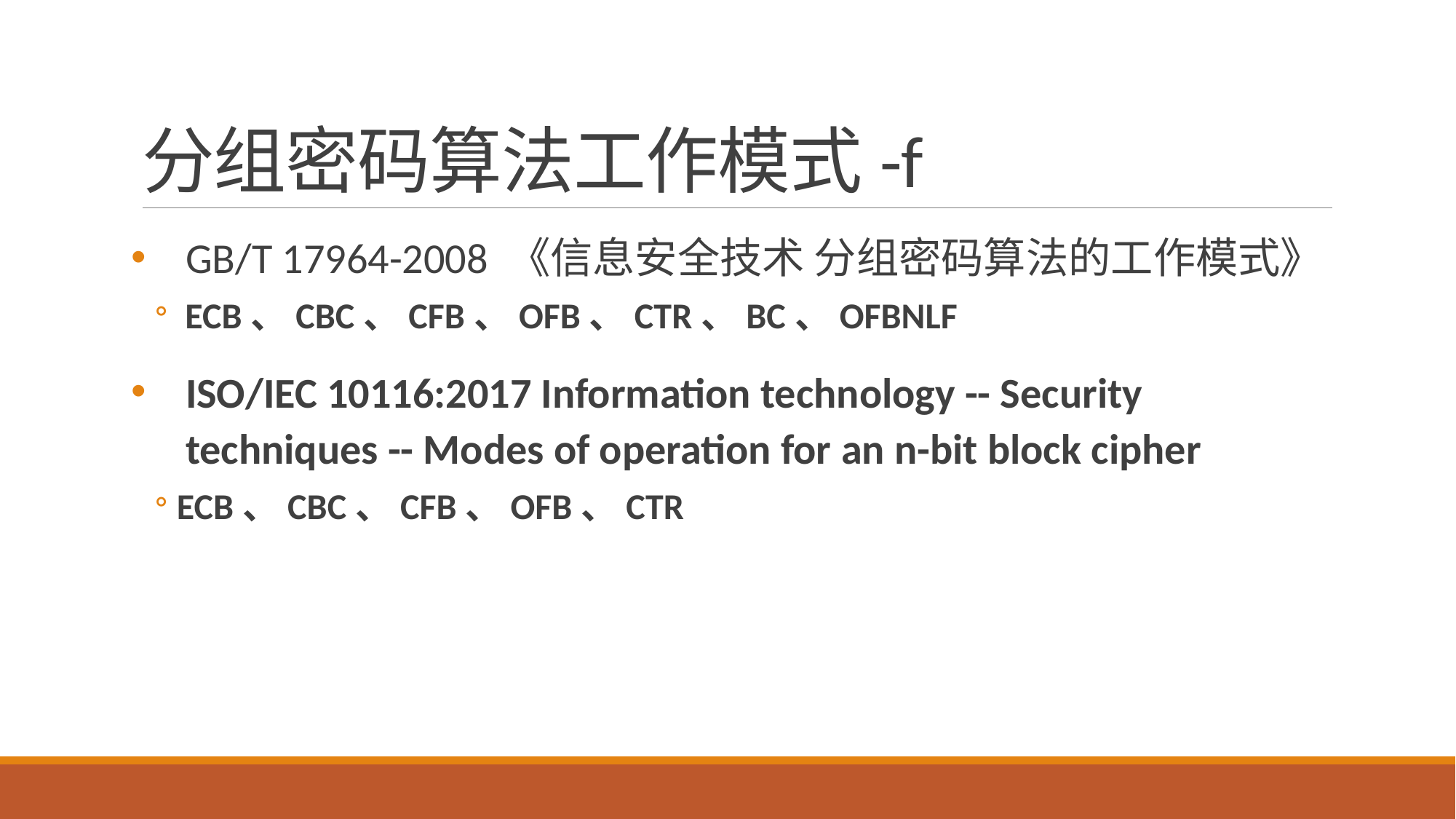

# 分组密码算法工作模式-f
GB/T 17964-2008 《信息安全技术 分组密码算法的工作模式》
 ECB、CBC、CFB、OFB、CTR、BC、OFBNLF
ISO/IEC 10116:2017 Information technology -- Security techniques -- Modes of operation for an n-bit block cipher
ECB、CBC、CFB、OFB、CTR